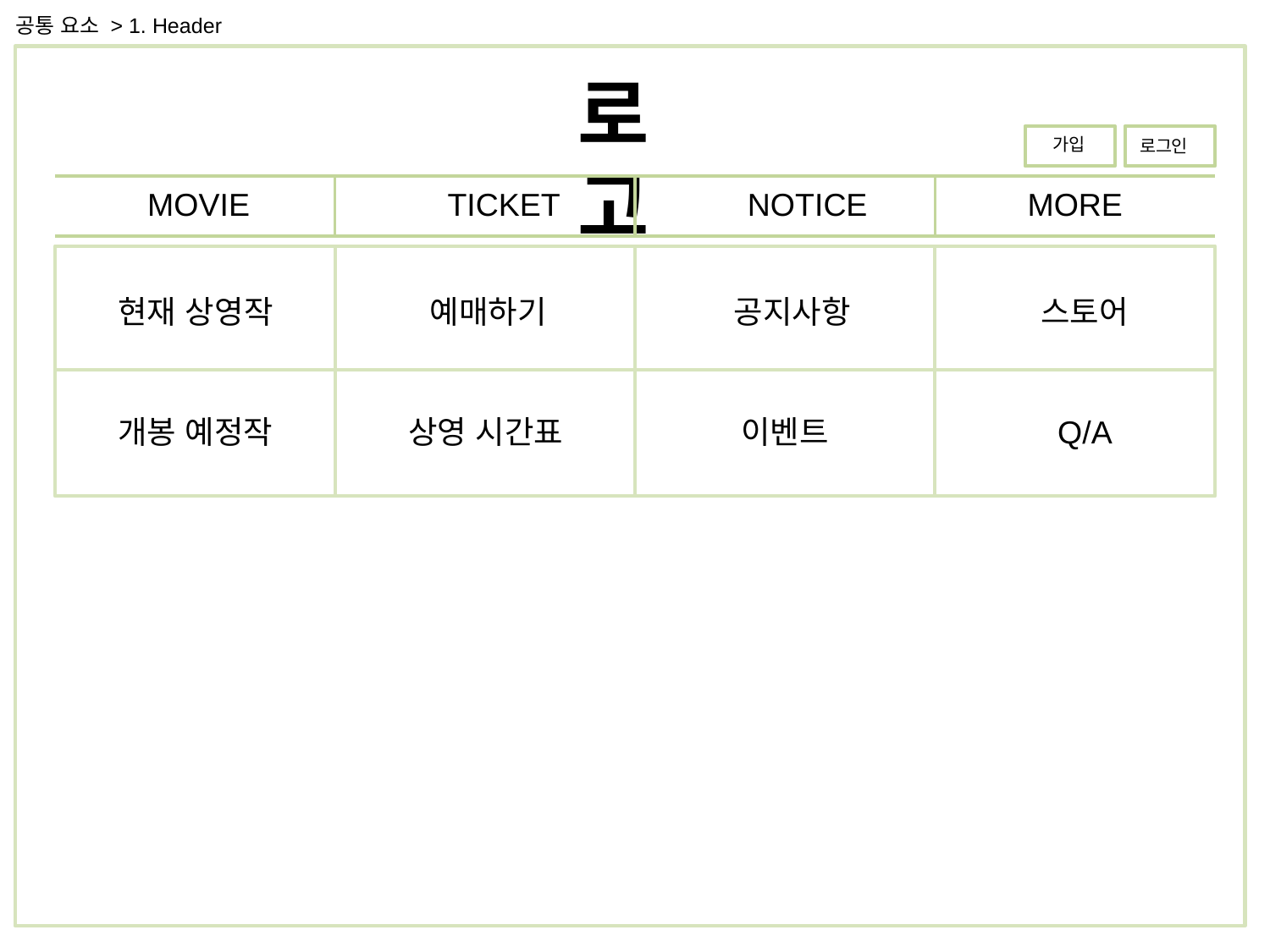

공통 요소 > 1. Header

로고

가입
로그인
MOVIE
TICKET
NOTICE
MORE

현재 상영작
예매하기
공지사항
스토어
개봉 예정작
상영 시간표
이벤트
Q/A